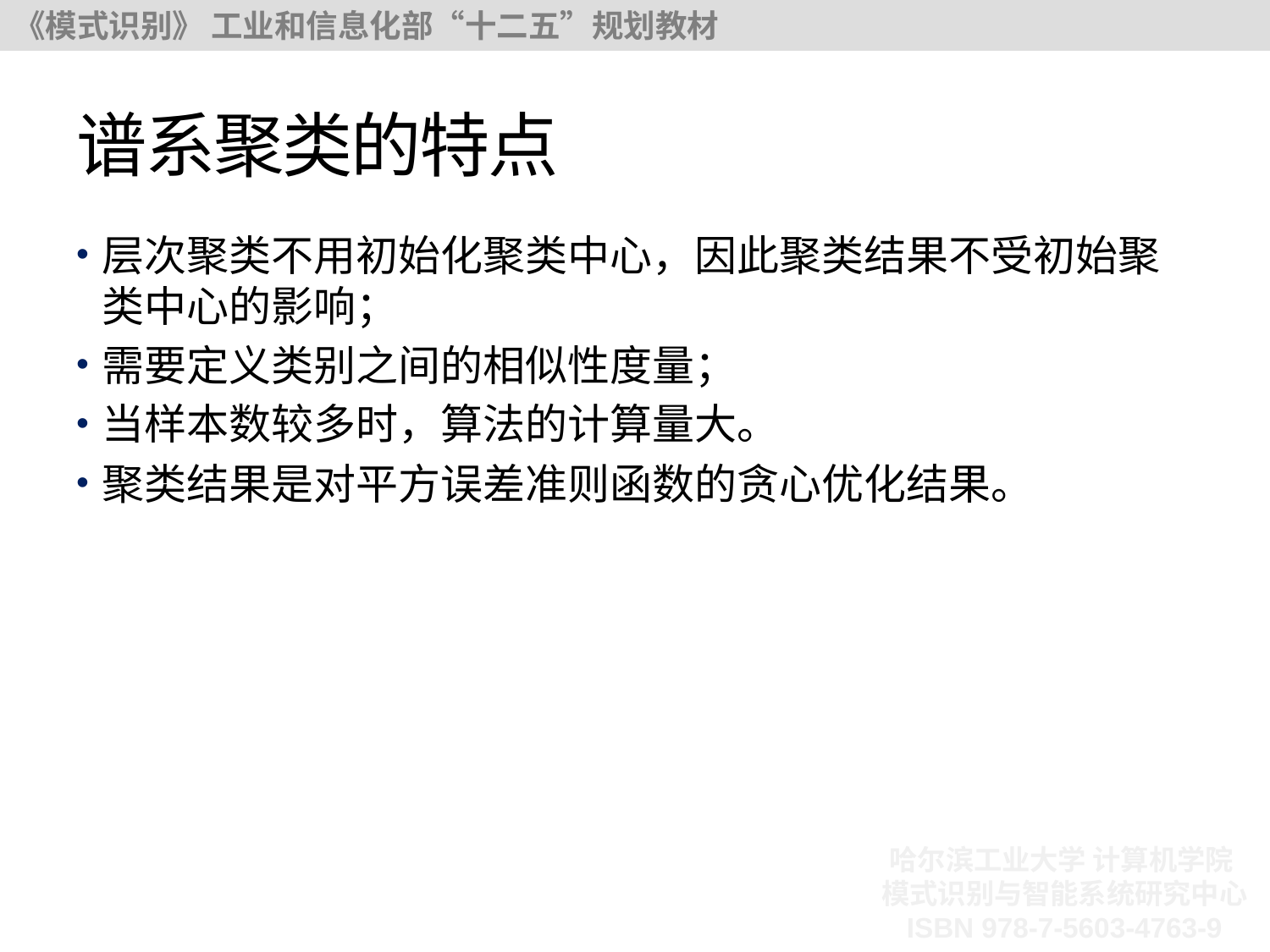

# 谱系聚类的特点
层次聚类不用初始化聚类中心，因此聚类结果不受初始聚类中心的影响；
需要定义类别之间的相似性度量；
当样本数较多时，算法的计算量大。
聚类结果是对平方误差准则函数的贪心优化结果。